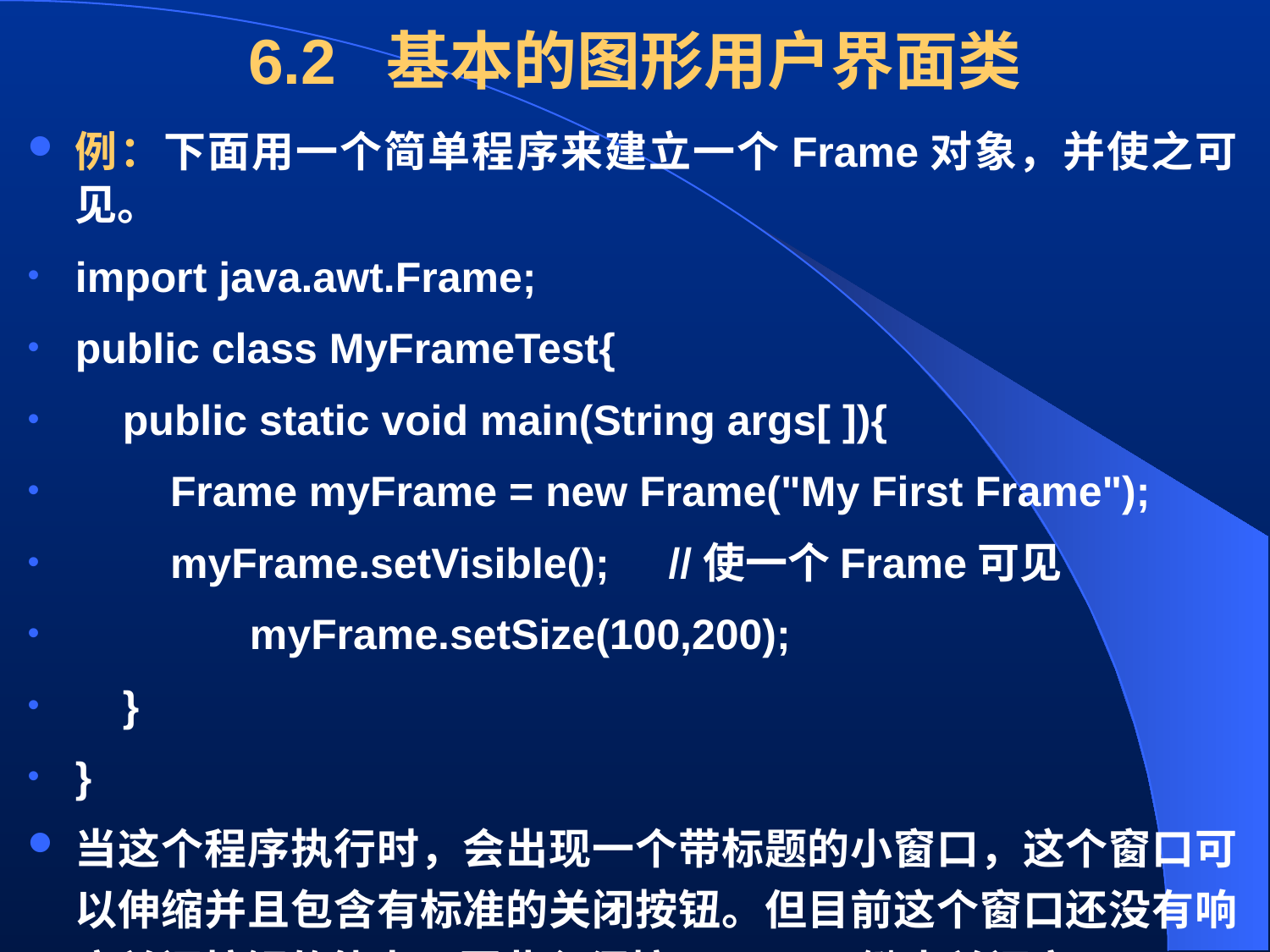

# 6.2  基本的图形用户界面类
例：下面用一个简单程序来建立一个Frame对象，并使之可见。
import java.awt.Frame;
public class MyFrameTest{
    public static void main(String args[ ]){
        Frame myFrame = new Frame("My First Frame");
        myFrame.setVisible();     //使一个Frame可见
	    myFrame.setSize(100,200);
    }
}
当这个程序执行时，会出现一个带标题的小窗口，这个窗口可以伸缩并且包含有标准的关闭按钮。但目前这个窗口还没有响应关闭按钮的能力，因此必须按CTRL+C键来关闭窗口。